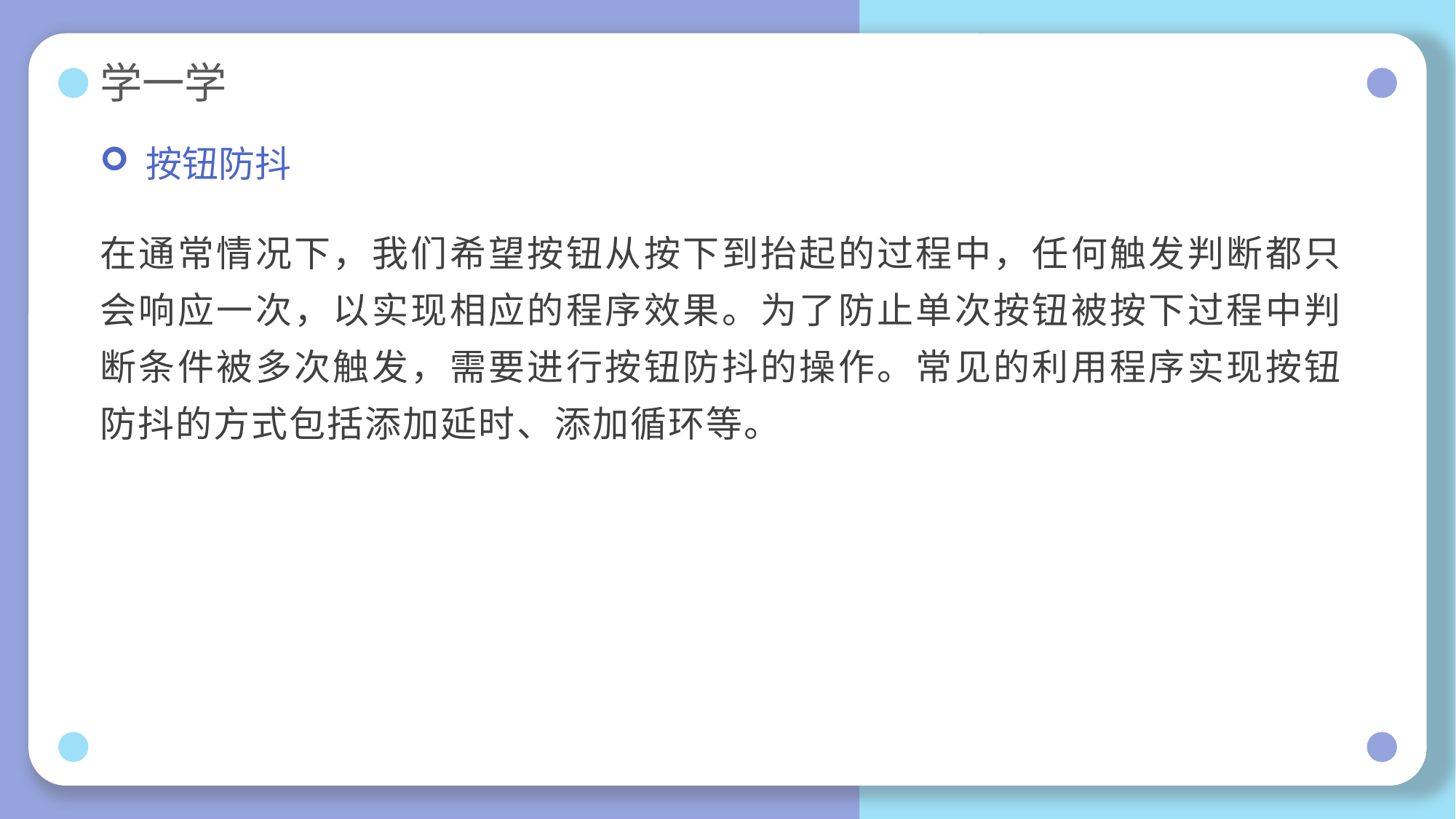

# 学一学
 按钮防抖
在通常情况下，我们希望按钮从按下到抬起的过程中，任何触发判断都只会响应一次，以实现相应的程序效果。为了防止单次按钮被按下过程中判断条件被多次触发，需要进行按钮防抖的操作。常见的利用程序实现按钮防抖的方式包括添加延时、添加循环等。